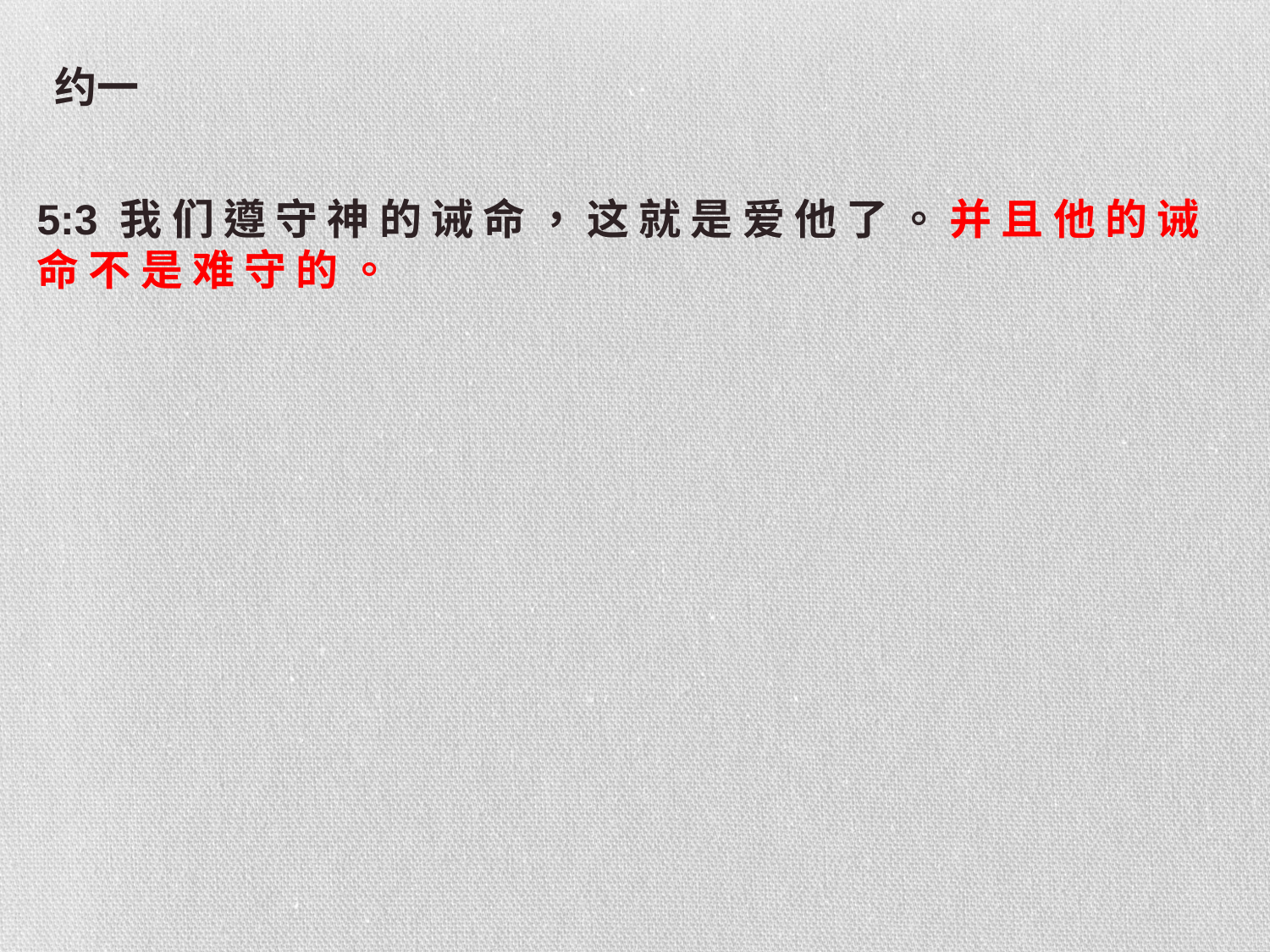

约一
5:3 我 们 遵 守 神 的 诫 命 ， 这 就 是 爱 他 了 。 并 且 他 的 诫 命 不 是 难 守 的 。